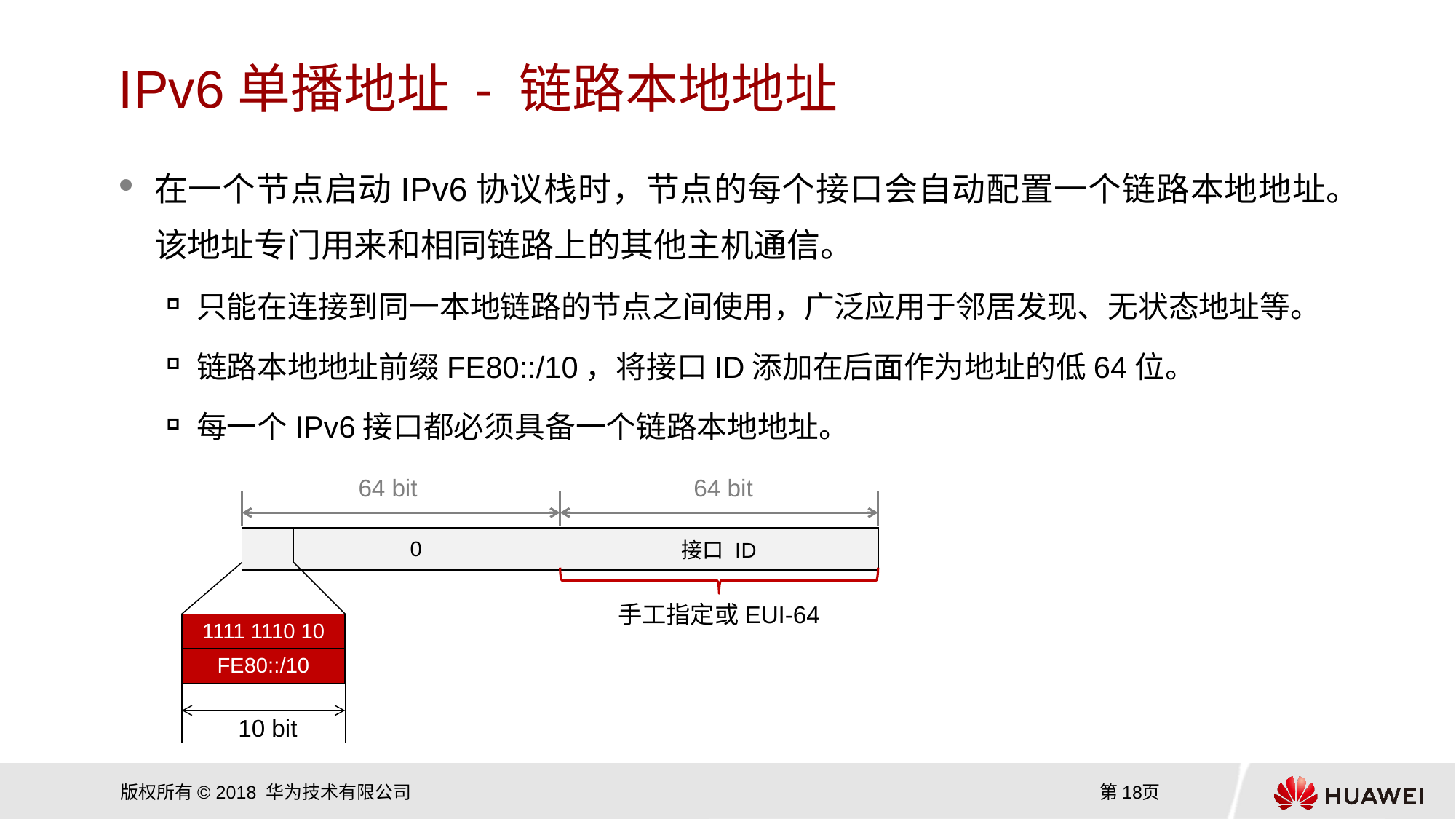

# IPv6单播地址 - 链路本地地址
在一个节点启动IPv6协议栈时，节点的每个接口会自动配置一个链路本地地址。该地址专门用来和相同链路上的其他主机通信。
只能在连接到同一本地链路的节点之间使用，广泛应用于邻居发现、无状态地址等。
链路本地地址前缀FE80::/10，将接口ID添加在后面作为地址的低64位。
每一个IPv6接口都必须具备一个链路本地地址。

64 bit
64 bit
| 0 | 接口 ID |
| --- | --- |
手工指定或EUI-64
| 1111 1110 10 |
| --- |
| FE80::/10 |
| --- |
10 bit